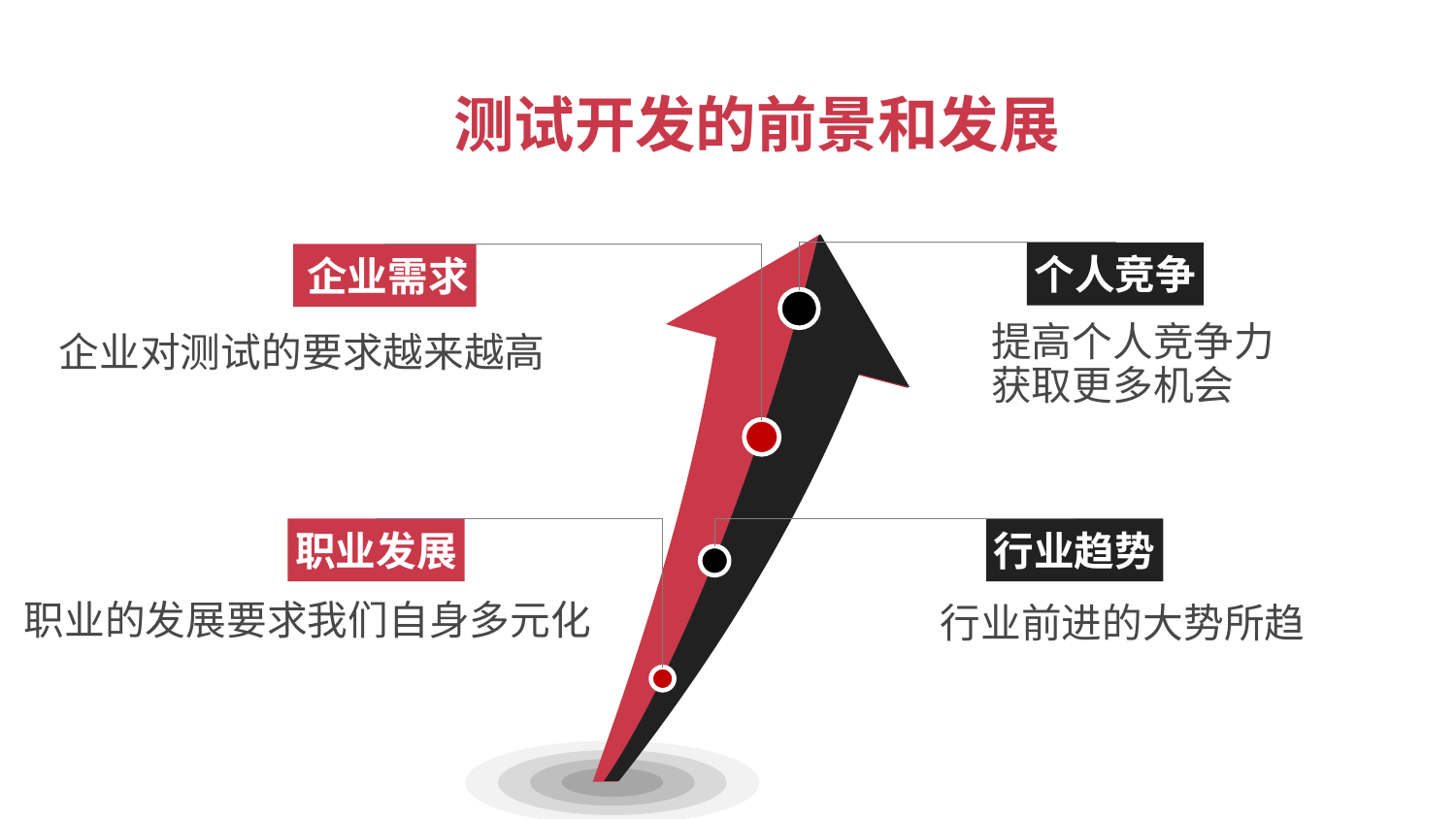

测试开发的前景和发展

个人竞争
企业需求

提高个人竞争力
获取更多机会
企业对测试的要求越来越高

职业发展
行业趋势

职业的发展要求我们自身多元化
 行业前进的大势所趋